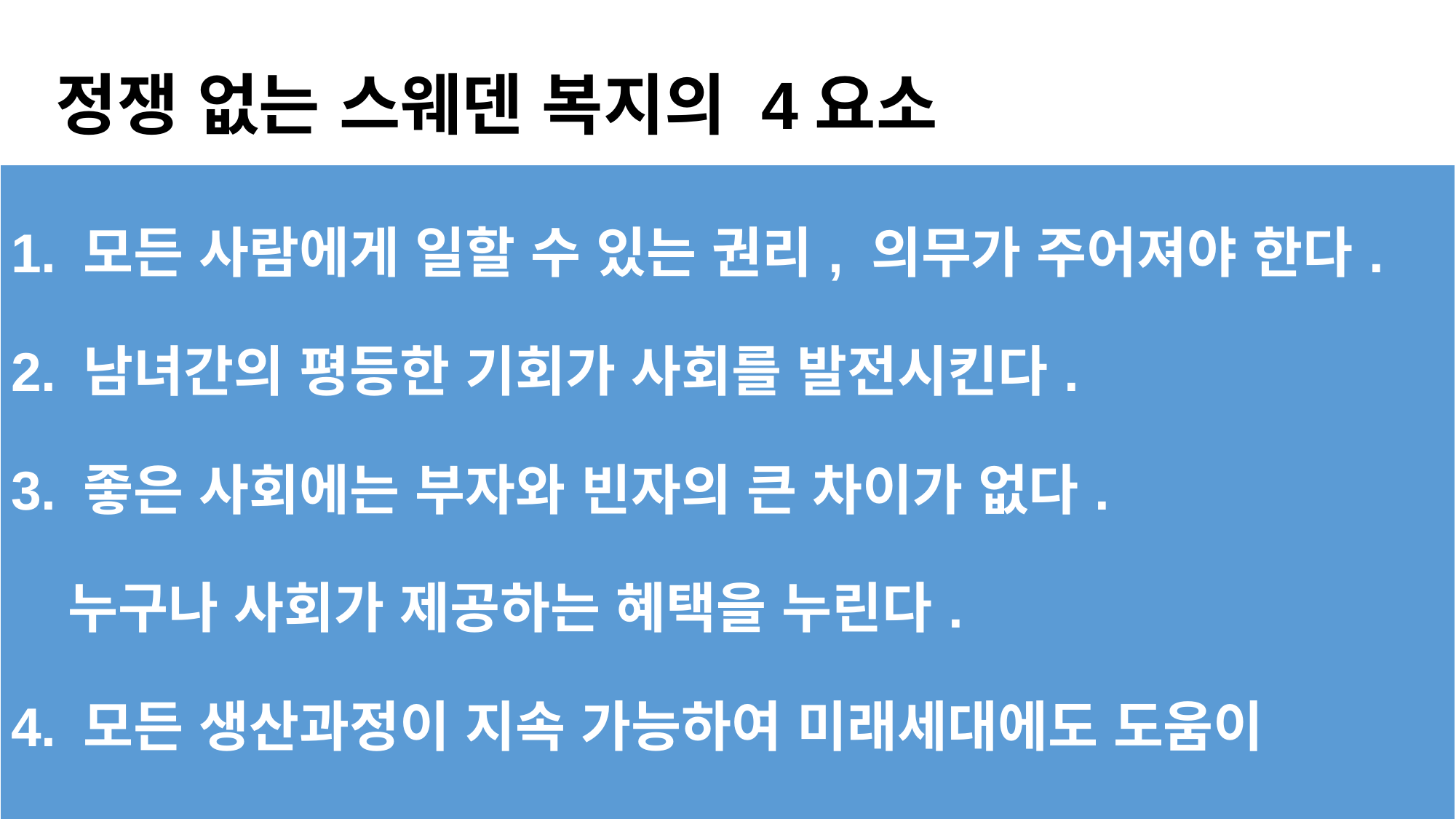

# 정쟁 없는 스웨덴 복지의 4요소
| 1. 모든 사람에게 일할 수 있는 권리, 의무가 주어져야 한다. 2. 남녀간의 평등한 기회가 사회를 발전시킨다. 3. 좋은 사회에는 부자와 빈자의 큰 차이가 없다. 누구나 사회가 제공하는 혜택을 누린다. 4. 모든 생산과정이 지속 가능하여 미래세대에도 도움이 되도록 녹색사회를 만든다. |
| --- |